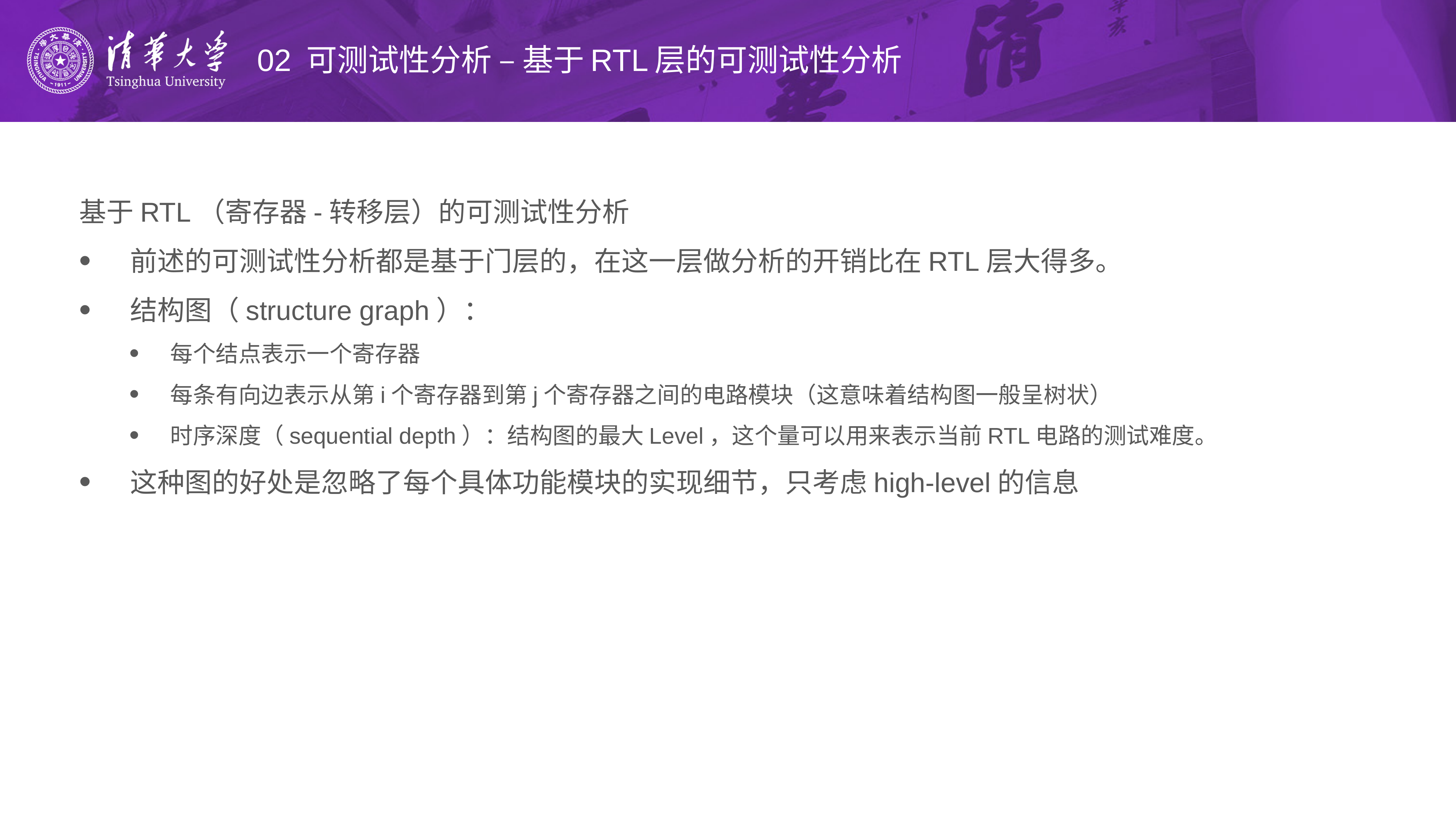

# 02 可测试性分析 – 基于RTL层的可测试性分析
基于RTL（寄存器-转移层）的可测试性分析
前述的可测试性分析都是基于门层的，在这一层做分析的开销比在RTL层大得多。
结构图（structure graph）：
每个结点表示一个寄存器
每条有向边表示从第i个寄存器到第j个寄存器之间的电路模块（这意味着结构图一般呈树状）
时序深度（sequential depth）：结构图的最大Level，这个量可以用来表示当前RTL电路的测试难度。
这种图的好处是忽略了每个具体功能模块的实现细节，只考虑high-level的信息